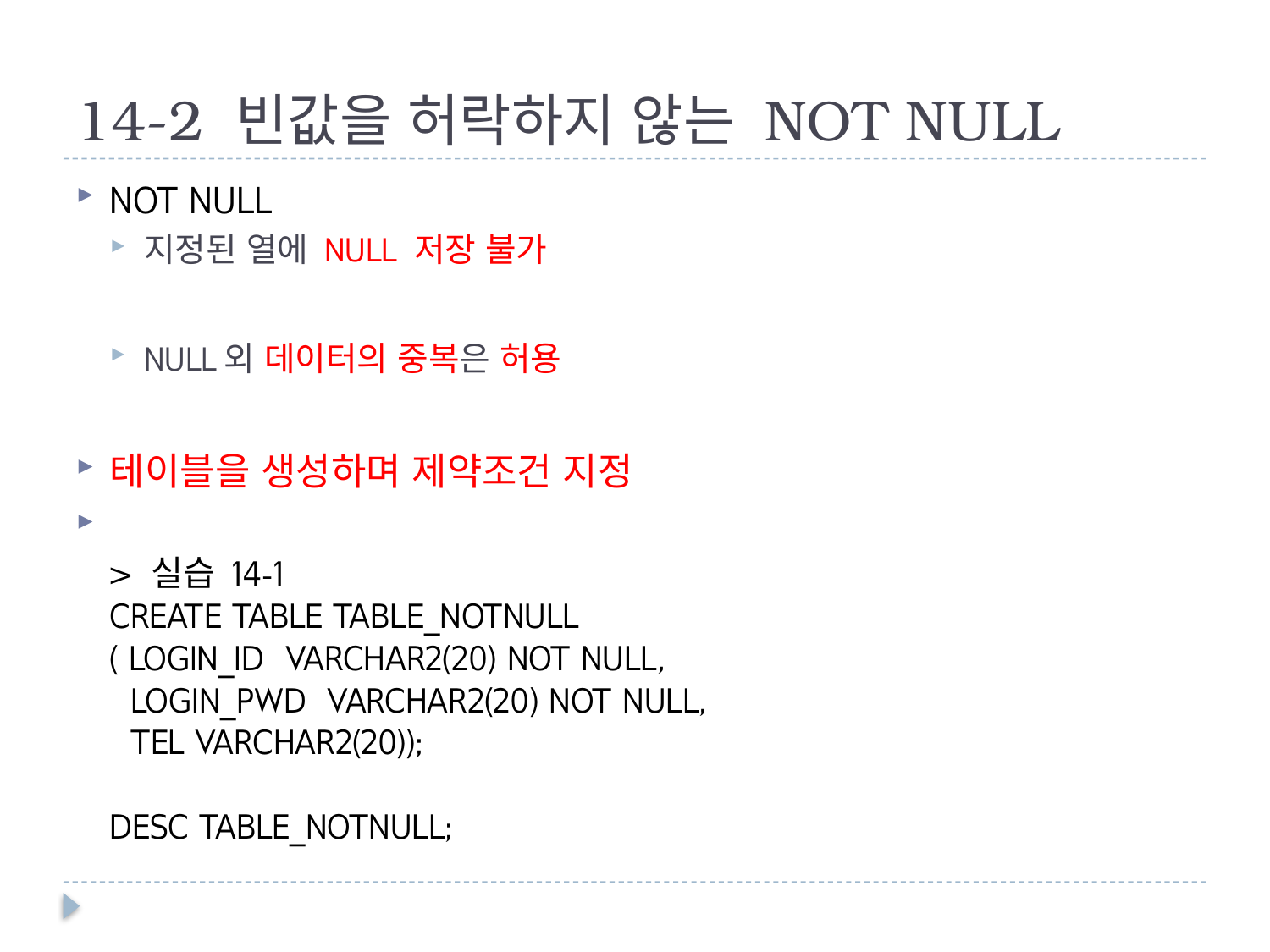

# 14-2 빈값을 허락하지 않는 NOT NULL
NOT NULL
지정된 열에 NULL 저장 불가

NULL외 데이터의 중복은 허용

테이블을 생성하며 제약조건 지정
> 실습 14-1
CREATE TABLE TABLE_NOTNULL
( LOGIN_ID  VARCHAR2(20) NOT NULL,
  LOGIN_PWD  VARCHAR2(20) NOT NULL,
  TEL VARCHAR2(20));
DESC TABLE_NOTNULL;